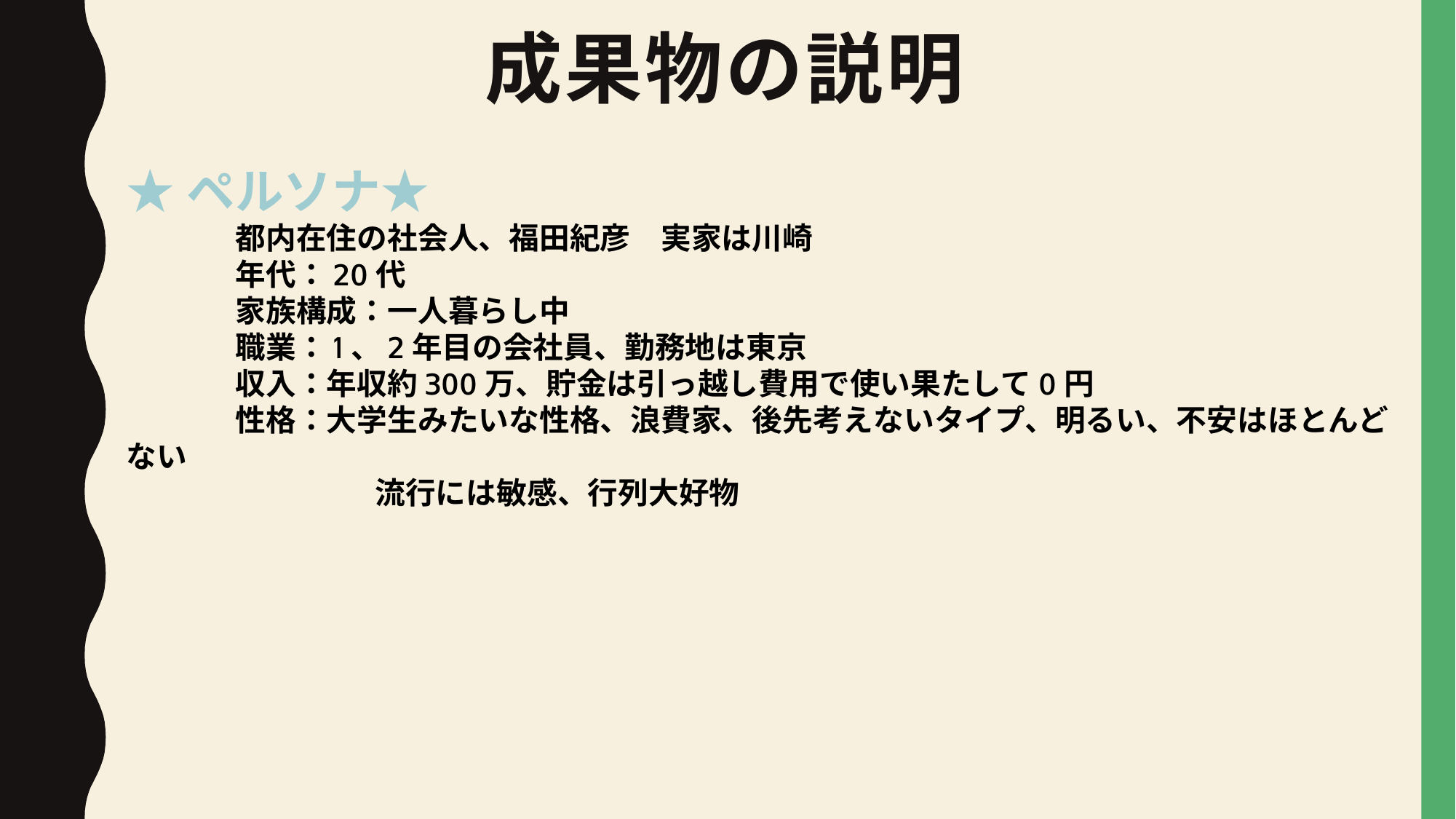

# 成果物の説明
★ペルソナ★
	都内在住の社会人、福田紀彦　実家は川崎
	年代：20代
	家族構成：一人暮らし中
	職業：1、2年目の会社員、勤務地は東京
	収入：年収約300万、貯金は引っ越し費用で使い果たして0円
	性格：大学生みたいな性格、浪費家、後先考えないタイプ、明るい、不安はほとんどない
		　流行には敏感、行列大好物